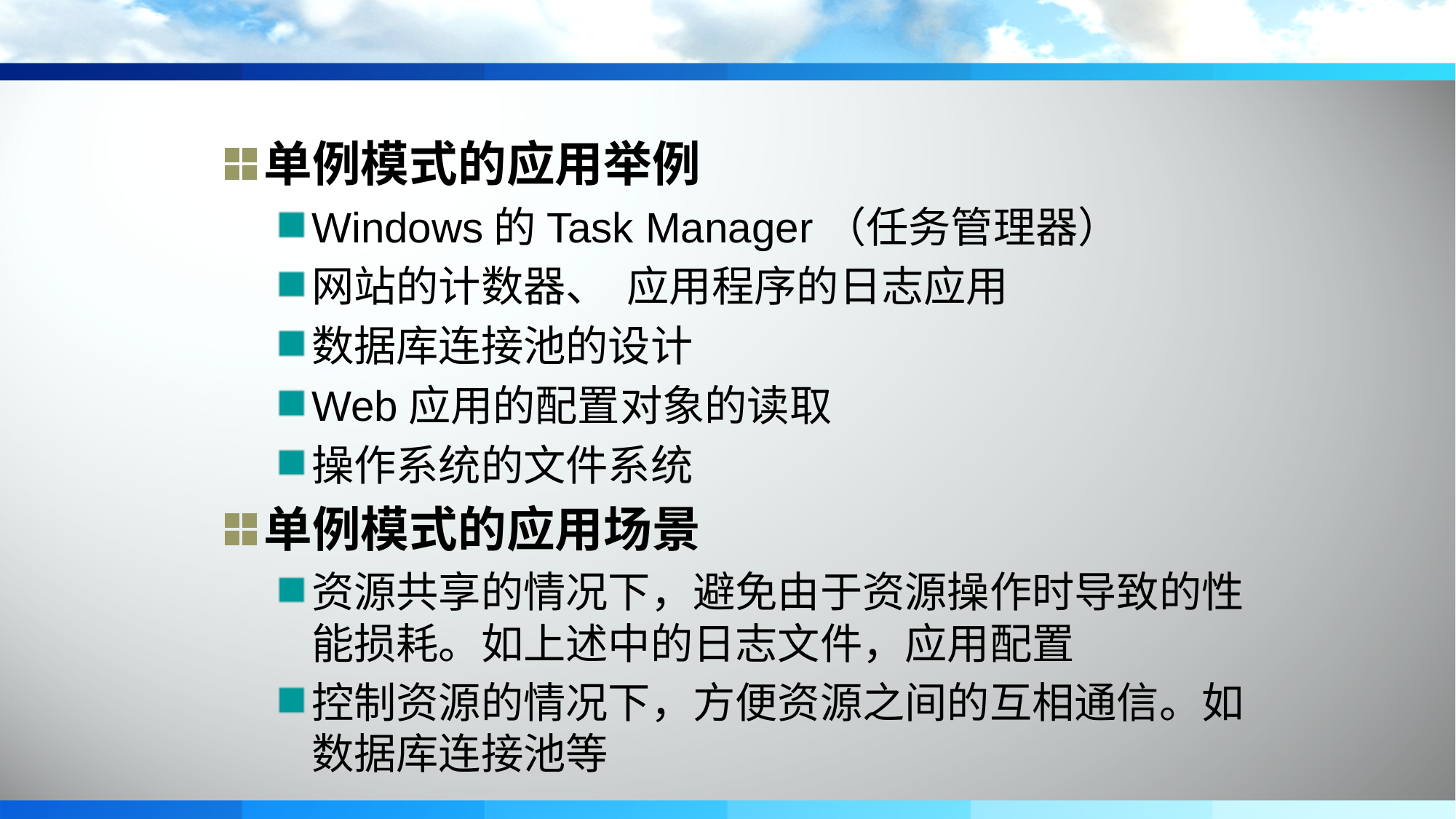

单例模式的应用举例
Windows的Task Manager（任务管理器）
网站的计数器、  应用程序的日志应用
数据库连接池的设计
Web应用的配置对象的读取
操作系统的文件系统
单例模式的应用场景
资源共享的情况下，避免由于资源操作时导致的性能损耗。如上述中的日志文件，应用配置
控制资源的情况下，方便资源之间的互相通信。如数据库连接池等